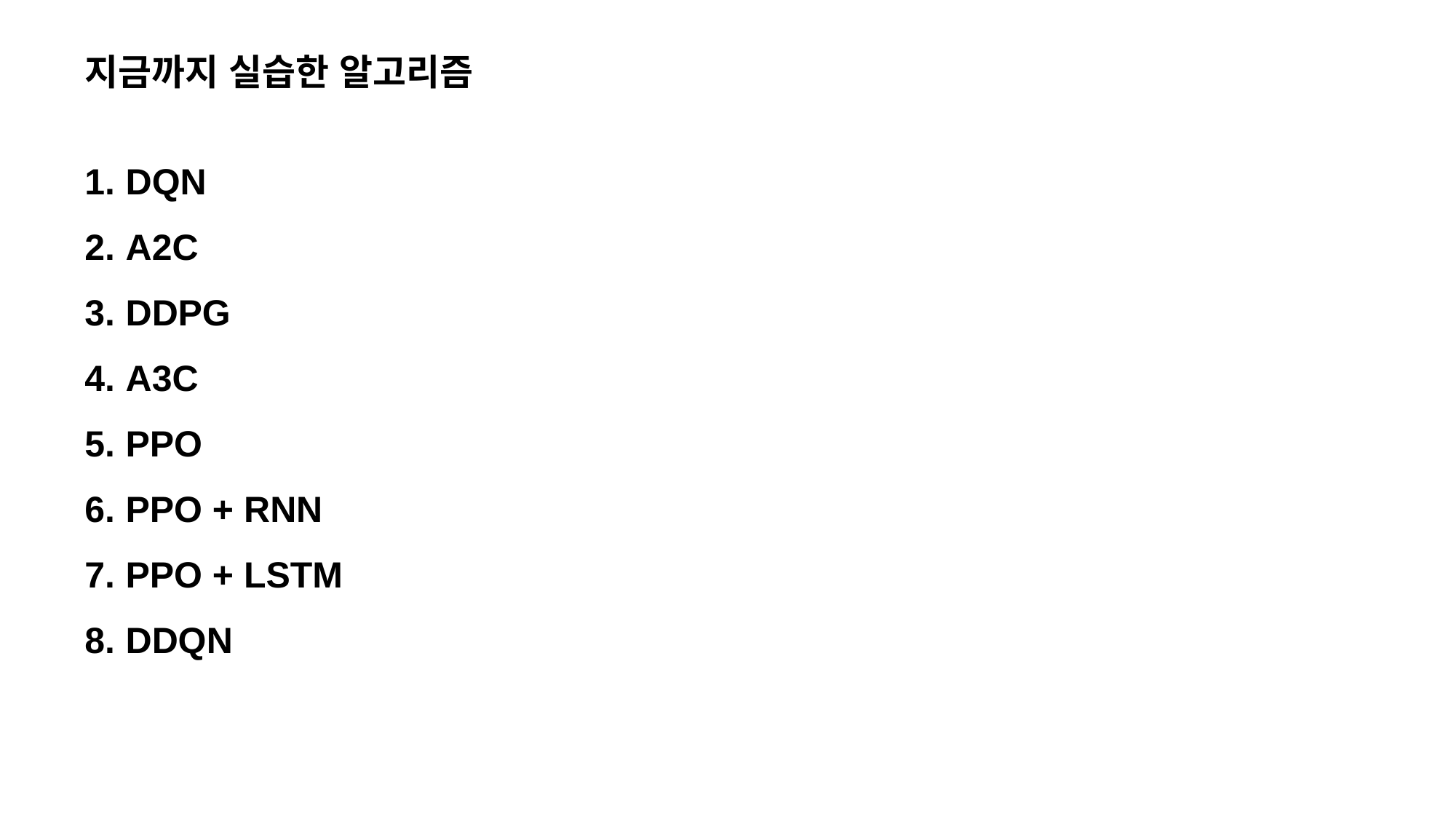

지금까지 실습한 알고리즘

DQN
A2C
DDPG
A3C
PPO
PPO + RNN
PPO + LSTM
DDQN